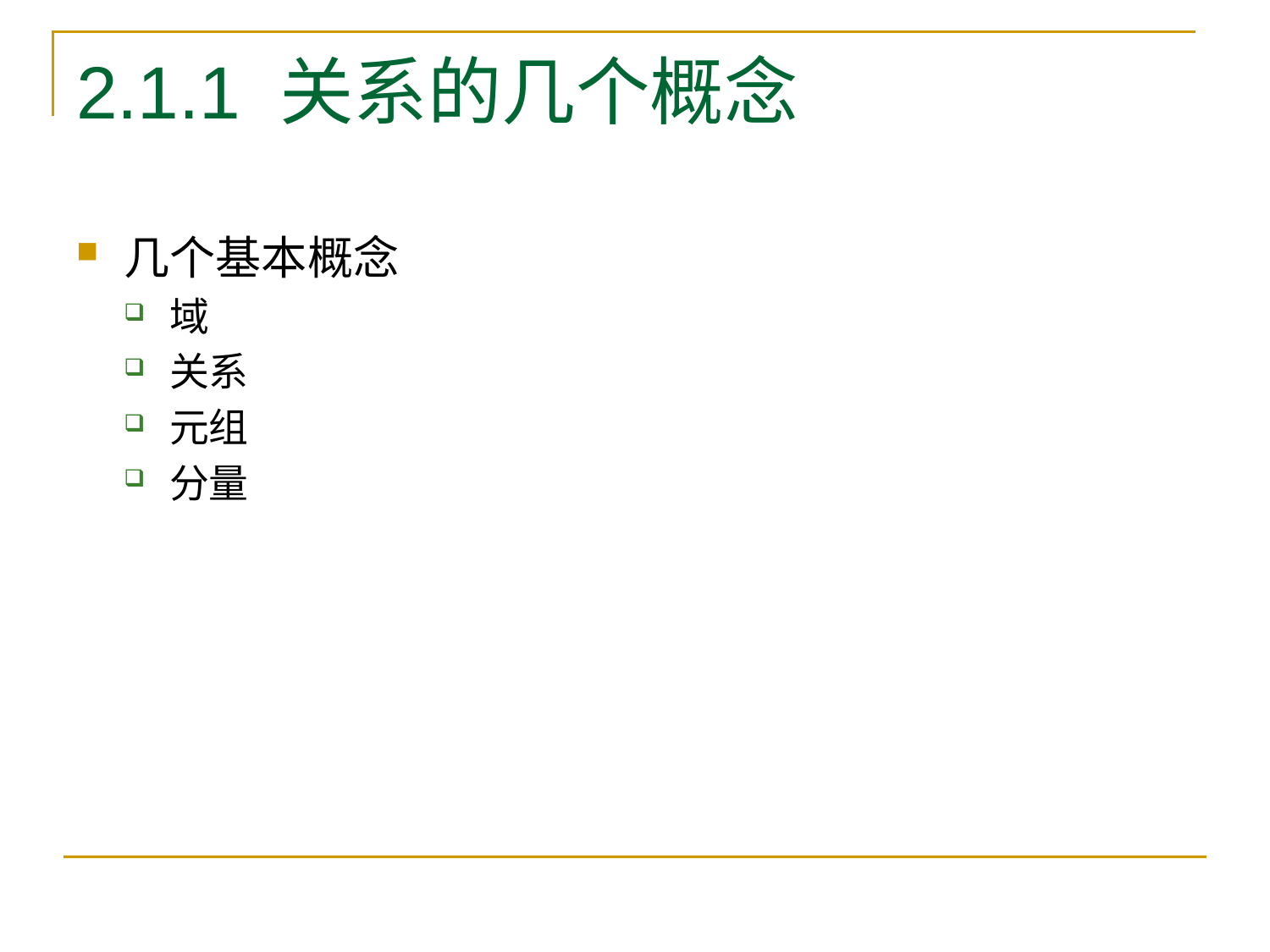

# 2.1.1 关系的几个概念
几个基本概念
域
关系
元组
分量